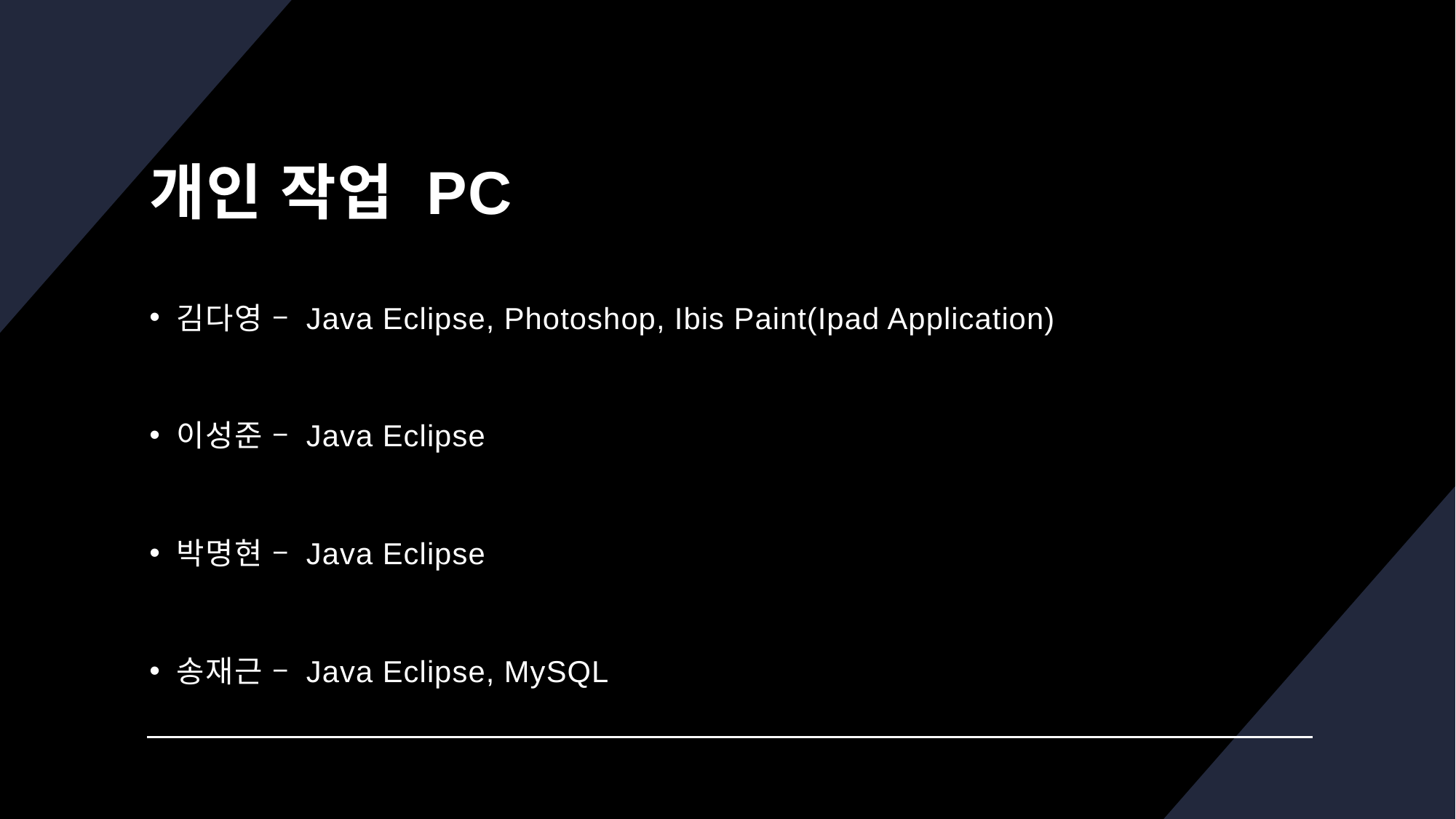

# 개인 작업 PC
김다영 – Java Eclipse, Photoshop, Ibis Paint(Ipad Application)

이성준 – Java Eclipse

박명현 – Java Eclipse

송재근 – Java Eclipse, MySQL